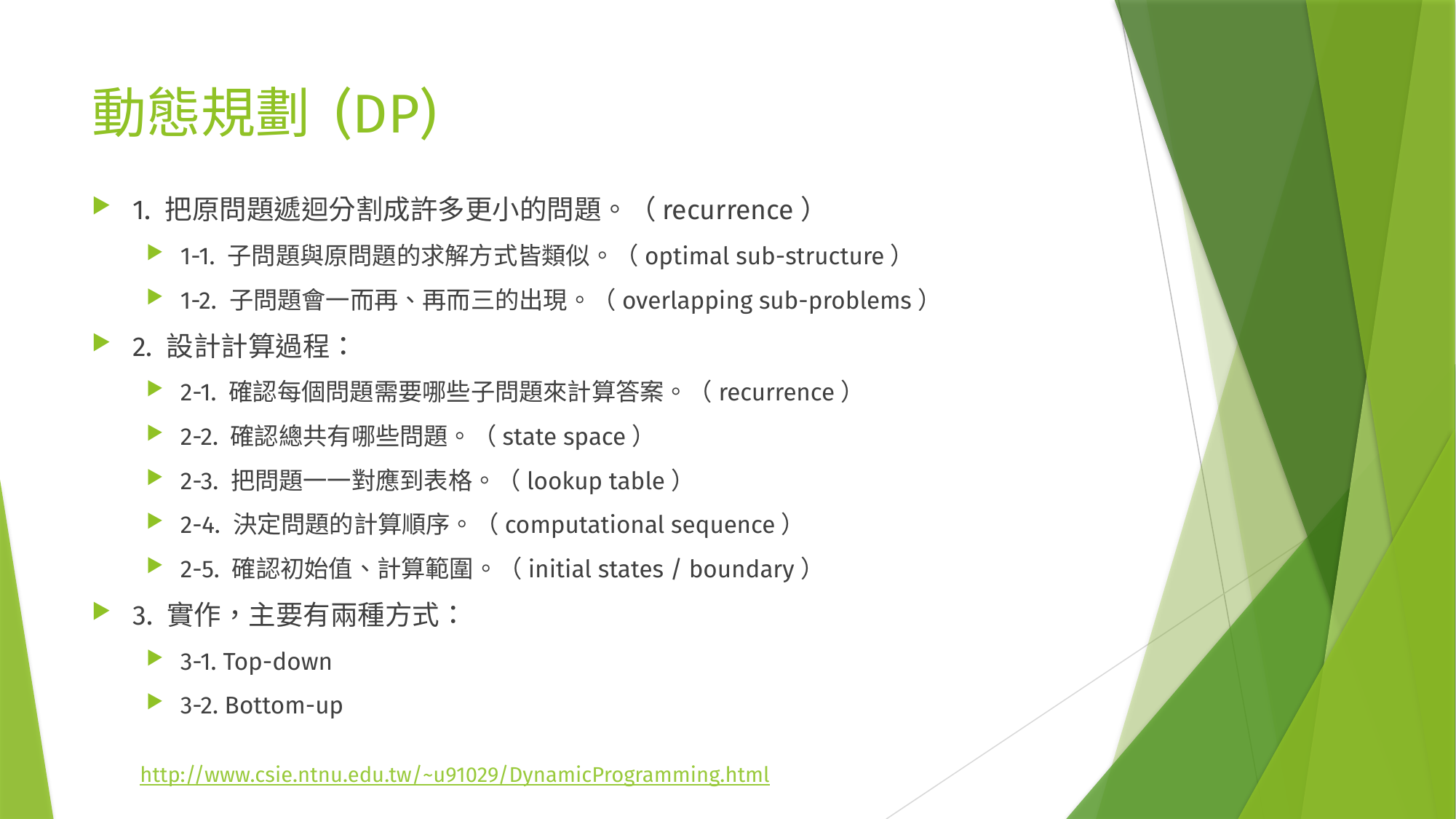

# 動態規劃 (DP)
1. 把原問題遞迴分割成許多更小的問題。（recurrence）
1-1. 子問題與原問題的求解方式皆類似。（optimal sub-structure）
1-2. 子問題會一而再、再而三的出現。（overlapping sub-problems）
2. 設計計算過程：
2-1. 確認每個問題需要哪些子問題來計算答案。（recurrence）
2-2. 確認總共有哪些問題。（state space）
2-3. 把問題一一對應到表格。（lookup table）
2-4. 決定問題的計算順序。（computational sequence）
2-5. 確認初始值、計算範圍。（initial states / boundary）
3. 實作，主要有兩種方式：
3-1. Top-down
3-2. Bottom-up
http://www.csie.ntnu.edu.tw/~u91029/DynamicProgramming.html